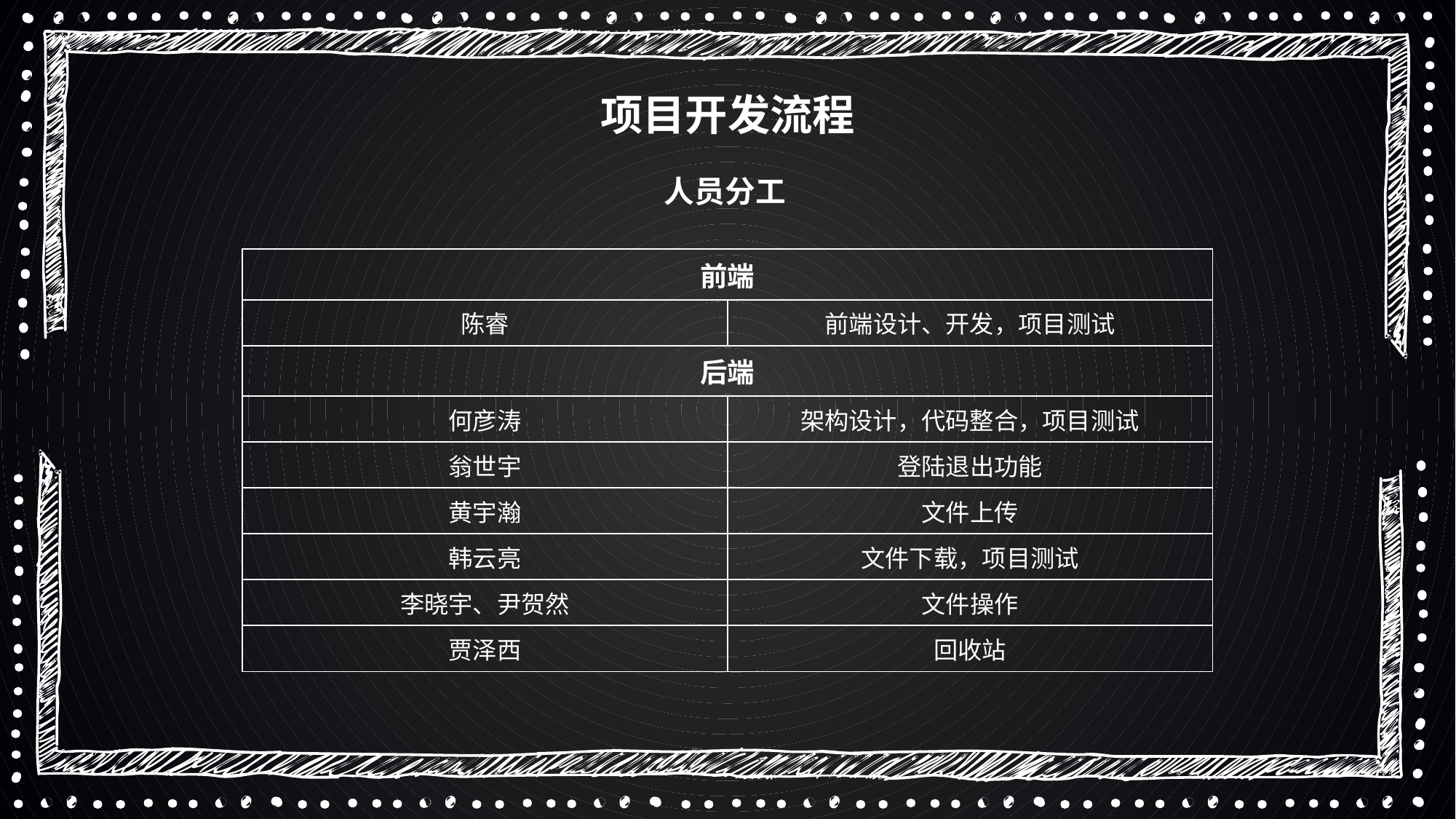

项目开发流程
人员分工
| 前端 |  |
| --- | --- |
| 陈睿 | 前端设计、开发，项目测试 |
| 后端 |  |
| 何彦涛 | 架构设计，代码整合，项目测试 |
| 翁世宇 | 登陆退出功能 |
| 黄宇瀚 | 文件上传 |
| 韩云亮 | 文件下载，项目测试 |
| 李晓宇、尹贺然 | 文件操作 |
| 贾泽西 | 回收站 |